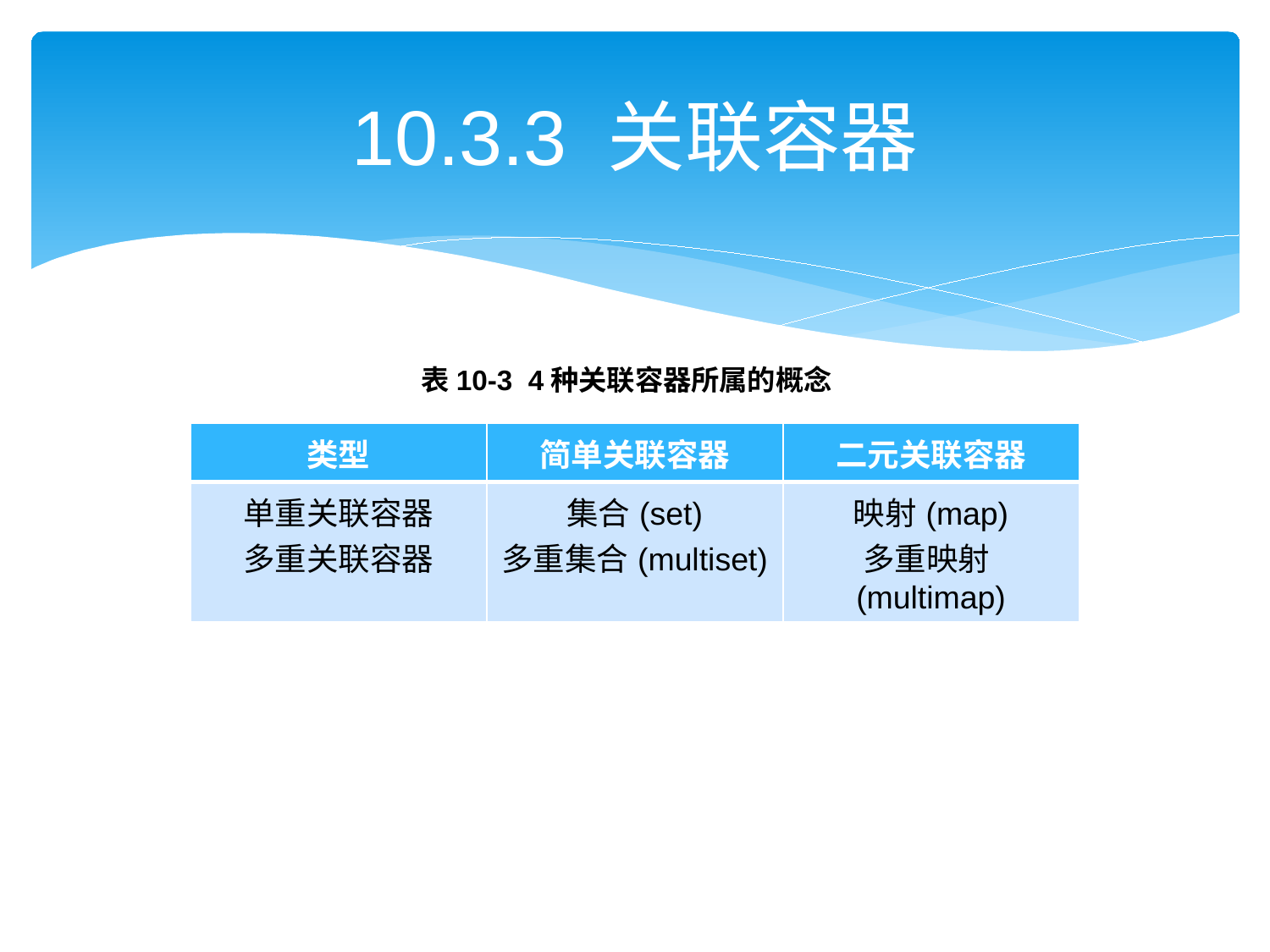

# 10.3.3 关联容器
表10-3  4种关联容器所属的概念
| 类型 | 简单关联容器 | 二元关联容器 |
| --- | --- | --- |
| 单重关联容器 多重关联容器 | 集合(set) 多重集合(multiset) | 映射(map) 多重映射(multimap) |